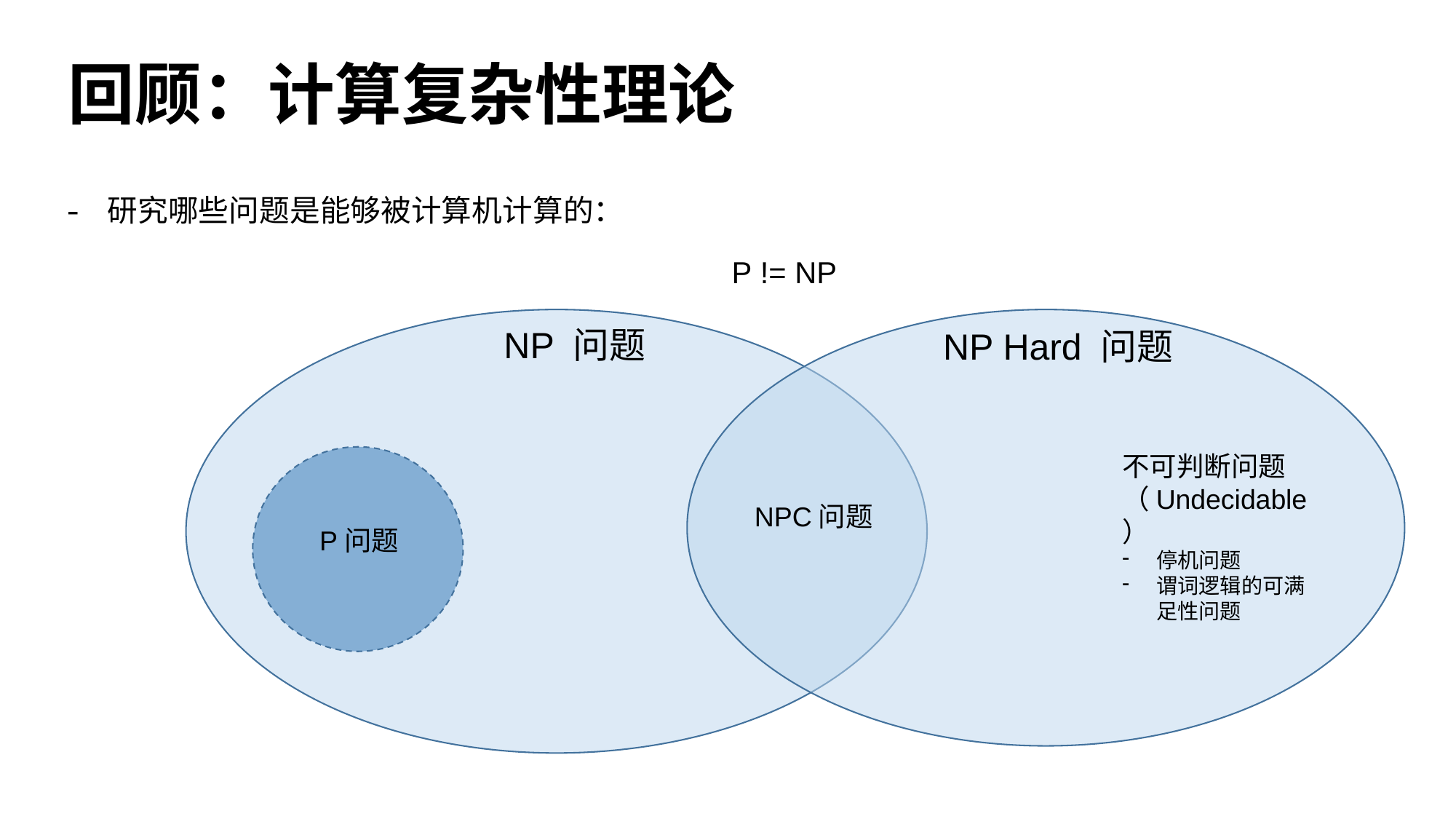

# 回顾：计算复杂性理论
- 研究哪些问题是能够被计算机计算的：
P != NP

NP 问题
 NP Hard 问题
不可判断问题
（Undecidable）
停机问题
谓词逻辑的可满足性问题

NPC问题
P问题